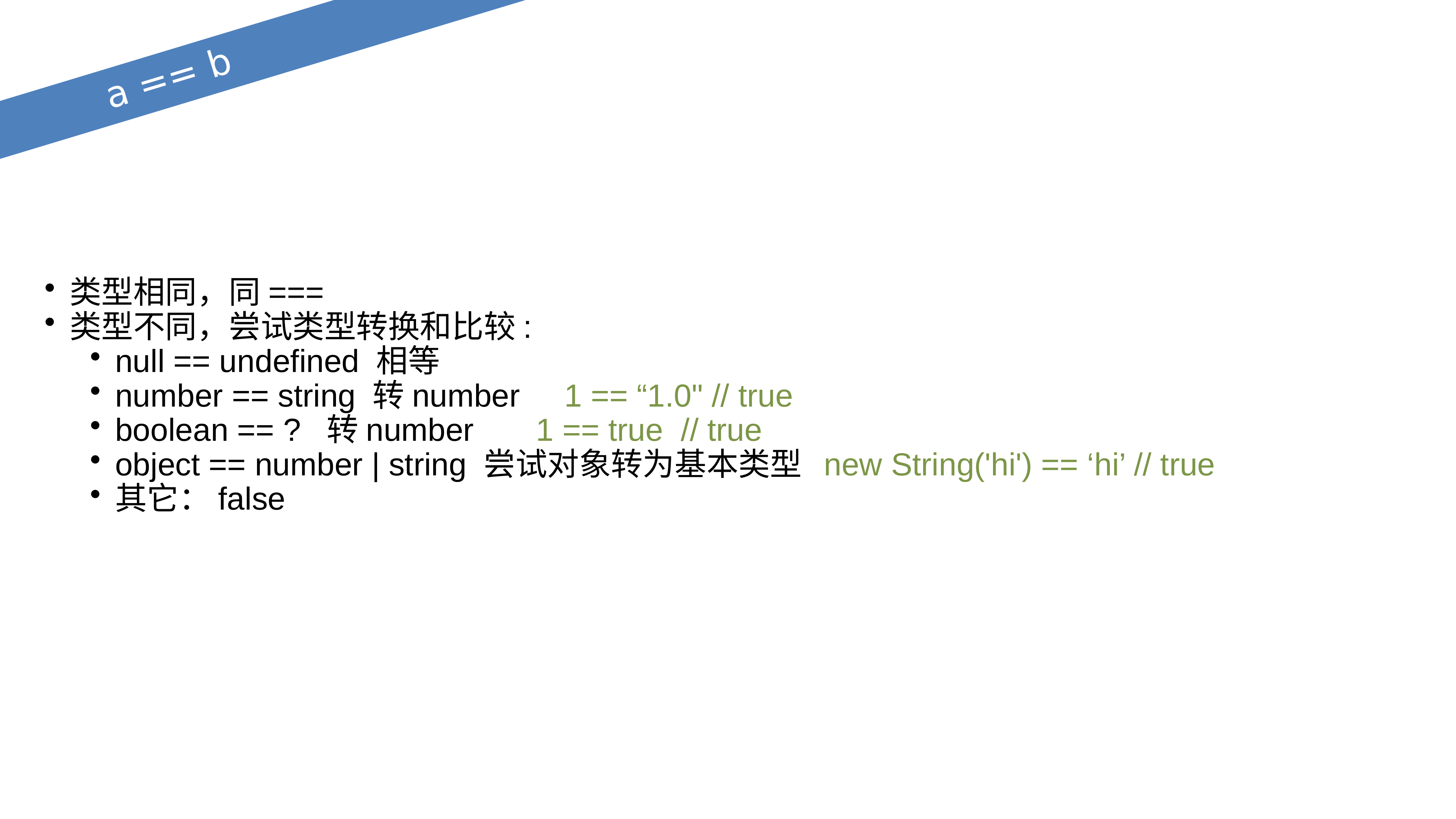

a == b
类型相同，同===
类型不同，尝试类型转换和比较:
null == undefined 相等
number == string 转number     1 == “1.0" // true
boolean == ?  转number       1 == true  // true
object == number | string 尝试对象转为基本类型  new String('hi') == ‘hi’ // true
其它：false